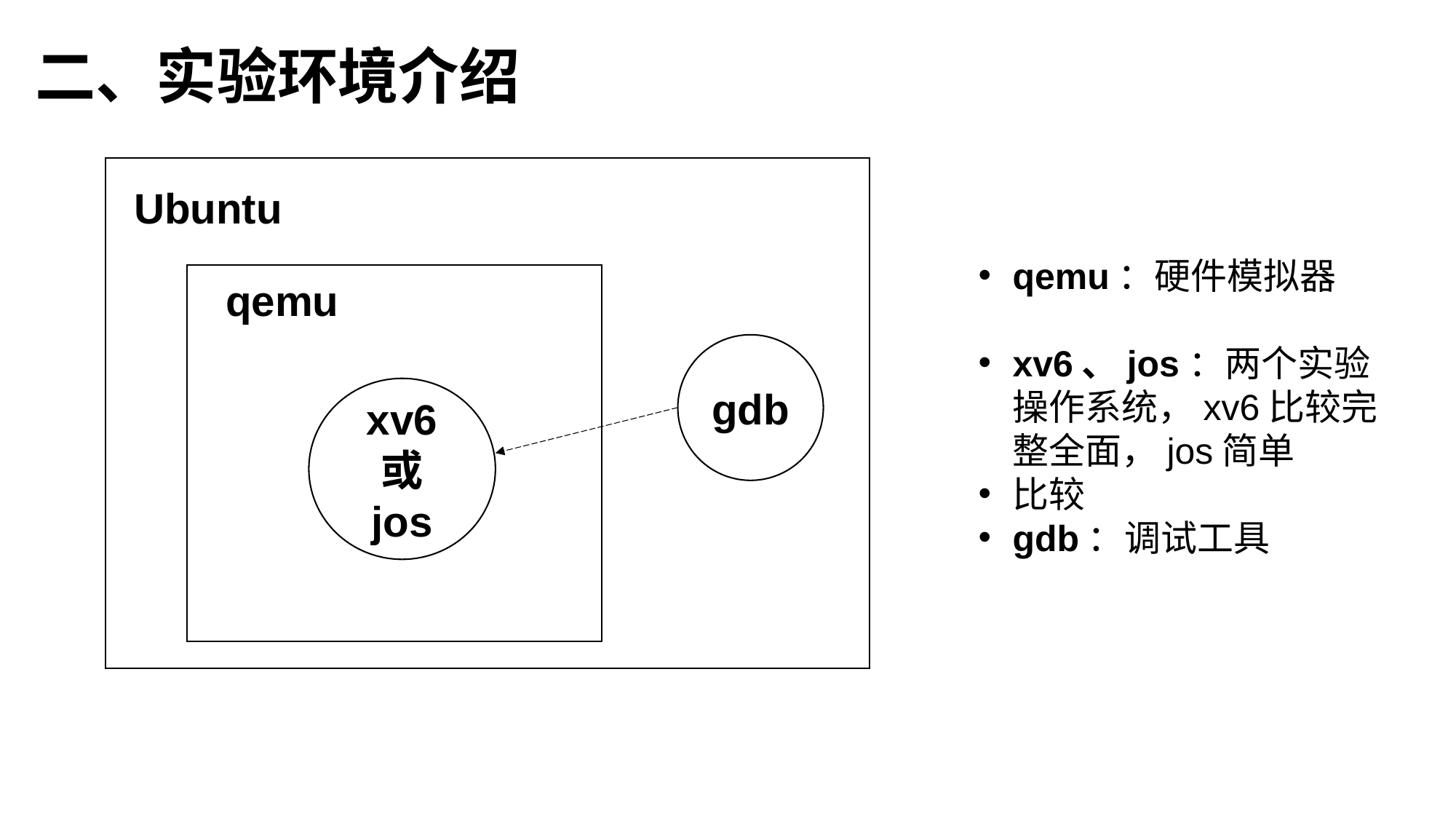

# 二、实验环境介绍

Ubuntu
qemu：硬件模拟器

xv6、jos：两个实验操作系统，xv6比较完整全面，jos简单
比较
gdb：调试工具

qemu
gdb
xv6 或 jos